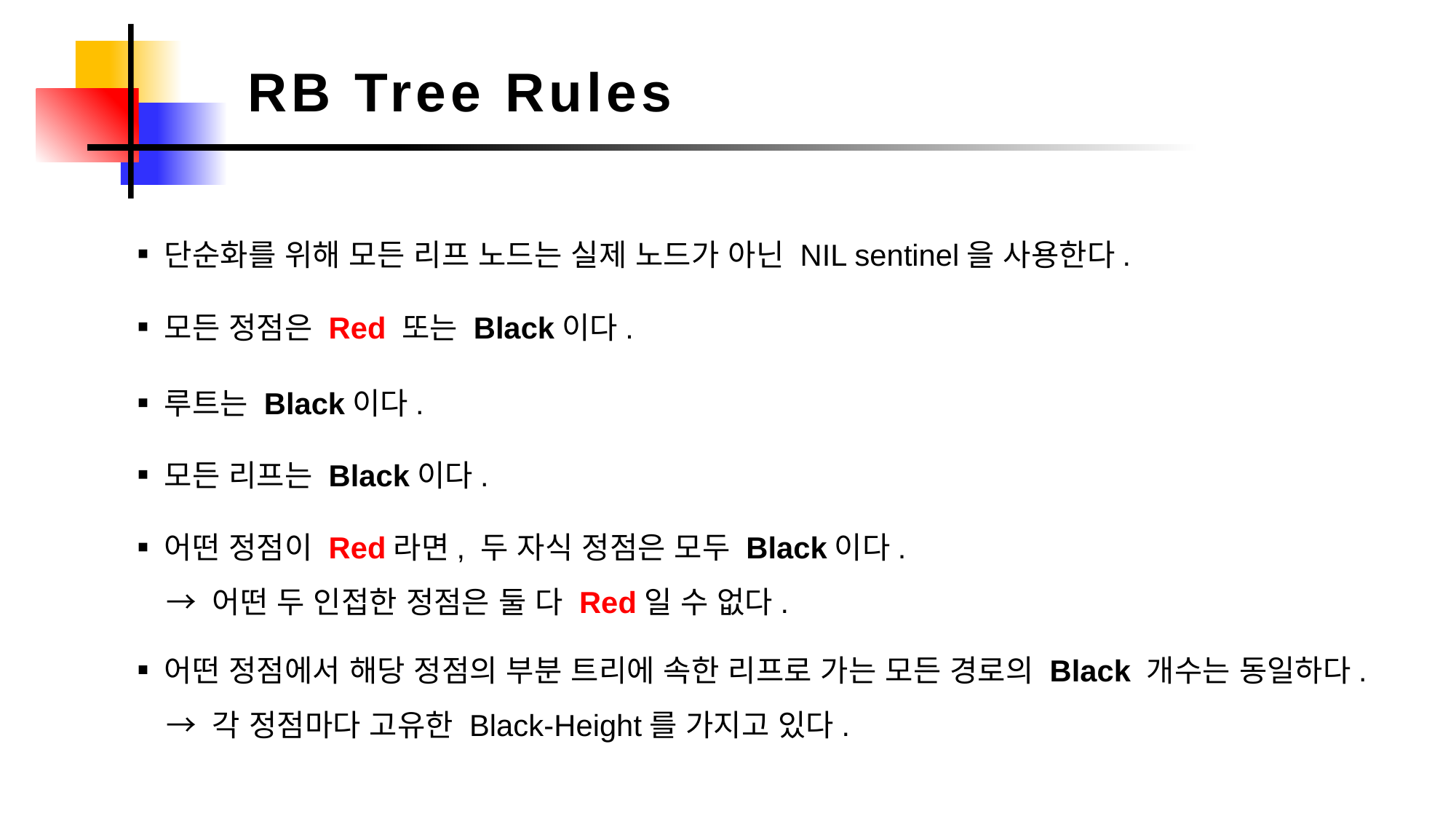

RB Tree Rules
단순화를 위해 모든 리프 노드는 실제 노드가 아닌 NIL sentinel을 사용한다.

모든 정점은 Red 또는 Black이다.

루트는 Black이다.

모든 리프는 Black이다.

어떤 정점이 Red라면, 두 자식 정점은 모두 Black이다.

→ 어떤 두 인접한 정점은 둘 다 Red일 수 없다.
어떤 정점에서 해당 정점의 부분 트리에 속한 리프로 가는 모든 경로의 Black 개수는 동일하다.

→ 각 정점마다 고유한 Black-Height를 가지고 있다.